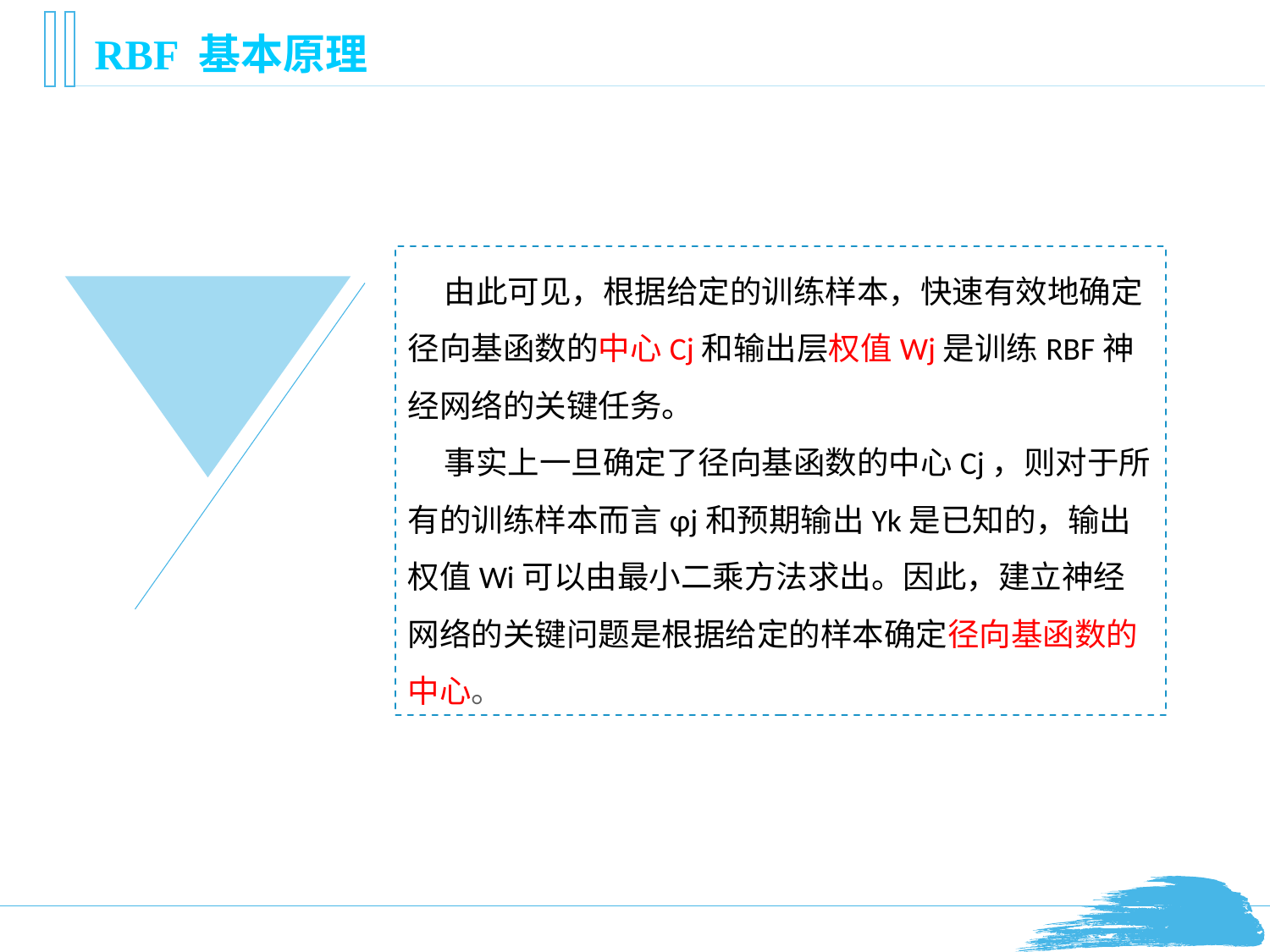

RBF 基本原理
    由此可见，根据给定的训练样本，快速有效地确定径向基函数的中心Cj和输出层权值Wj是训练RBF神经网络的关键任务。
    事实上一旦确定了径向基函数的中心Cj，则对于所有的训练样本而言φj和预期输出Yk是已知的，输出权值Wi可以由最小二乘方法求出。因此，建立神经网络的关键问题是根据给定的样本确定径向基函数的中心。